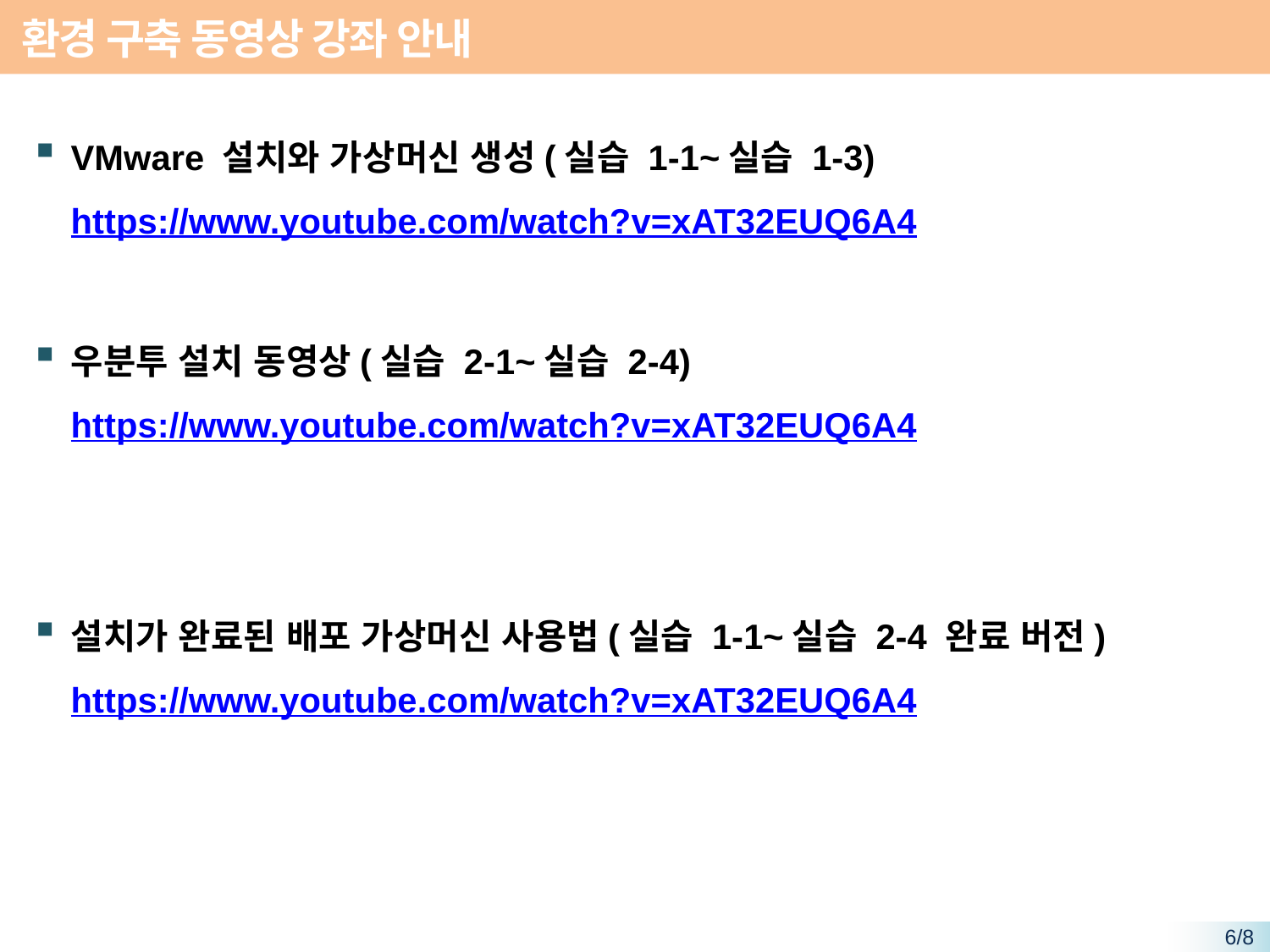

# 환경 구축 동영상 강좌 안내
VMware 설치와 가상머신 생성(실습 1-1~실습 1-3)
https://www.youtube.com/watch?v=xAT32EUQ6A4

우분투 설치 동영상(실습 2-1~실습 2-4)
https://www.youtube.com/watch?v=xAT32EUQ6A4

설치가 완료된 배포 가상머신 사용법(실습 1-1~실습 2-4 완료 버전)
https://www.youtube.com/watch?v=xAT32EUQ6A4